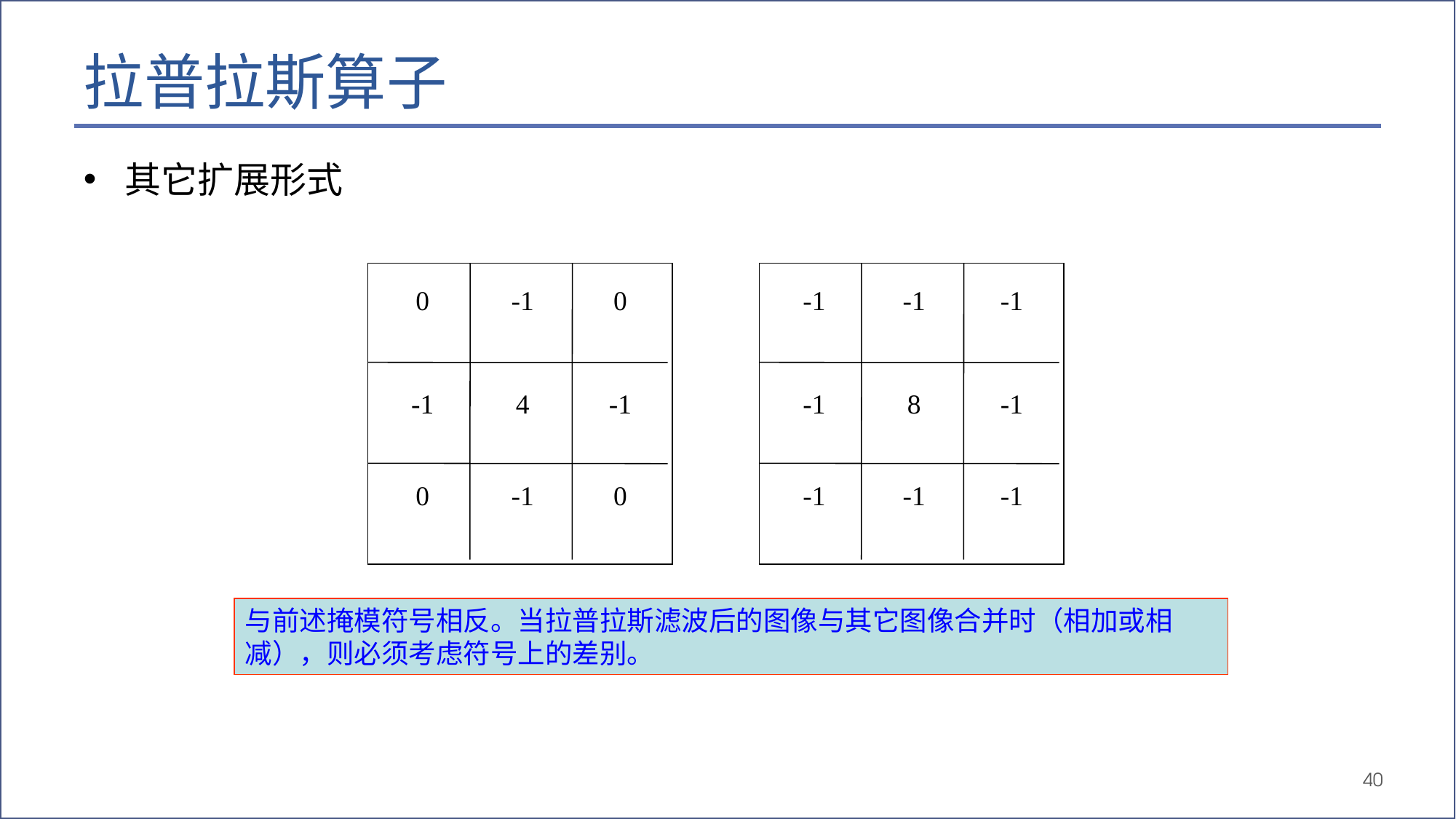

# 拉普拉斯算子
其它扩展形式

0
-1
0
-1
4
-1
0
-1
0

-1
-1
-1
-1
8
-1
-1
-1
-1
与前述掩模符号相反。当拉普拉斯滤波后的图像与其它图像合并时（相加或相减），则必须考虑符号上的差别。
40